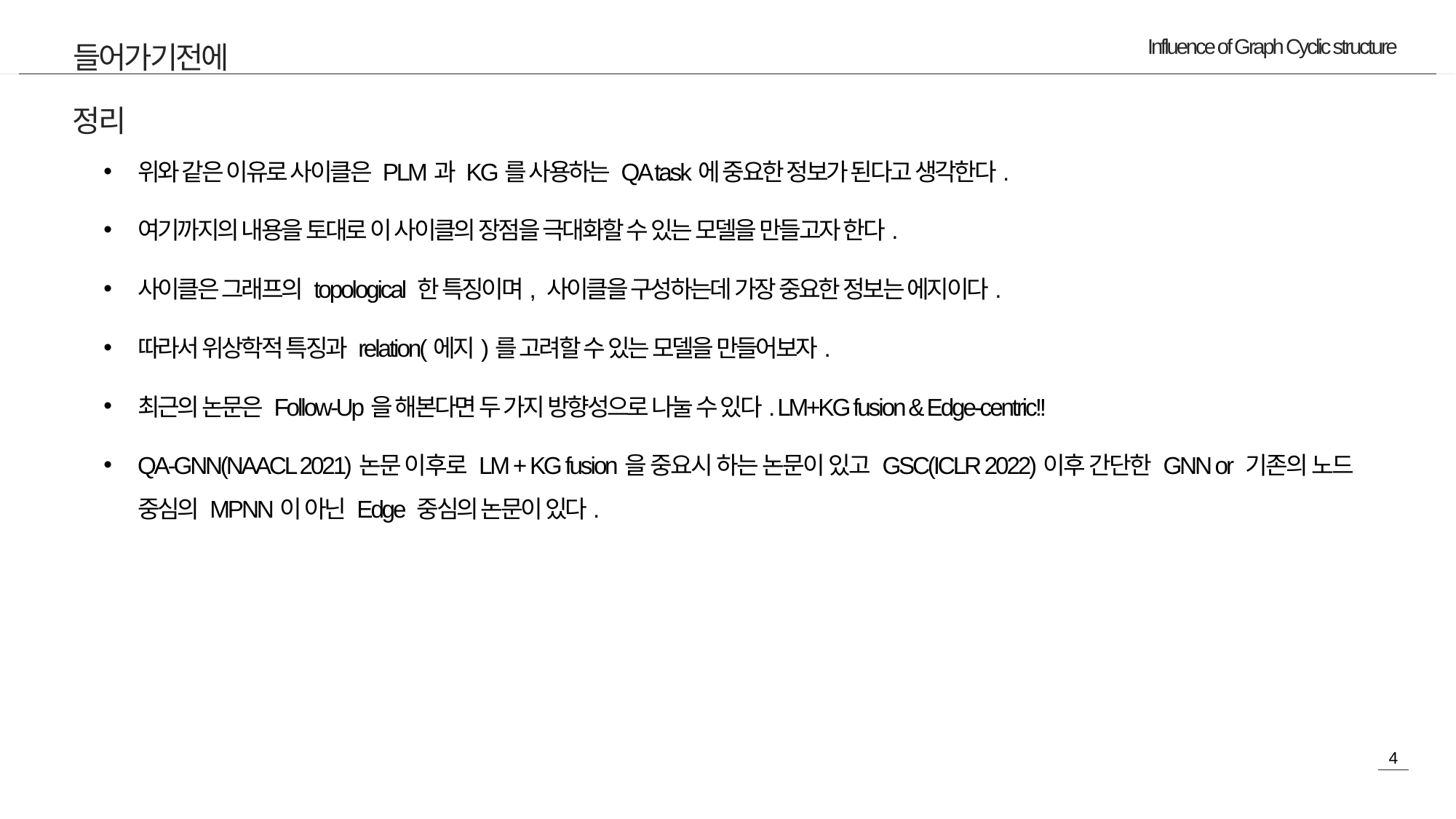

들어가기전에
정리
위와 같은 이유로 사이클은 PLM과 KG를 사용하는 QA task에 중요한 정보가 된다고 생각한다.
여기까지의 내용을 토대로 이 사이클의 장점을 극대화할 수 있는 모델을 만들고자 한다.
사이클은 그래프의 topological 한 특징이며, 사이클을 구성하는데 가장 중요한 정보는 에지이다.
따라서 위상학적 특징과 relation(에지)를 고려할 수 있는 모델을 만들어보자.
최근의 논문은 Follow-Up을 해본다면 두 가지 방향성으로 나눌 수 있다. LM+KG fusion & Edge-centric!!
QA-GNN(NAACL 2021)논문 이후로 LM + KG fusion을 중요시 하는 논문이 있고 GSC(ICLR 2022)이후 간단한 GNN or 기존의 노드 중심의 MPNN이 아닌 Edge 중심의 논문이 있다.